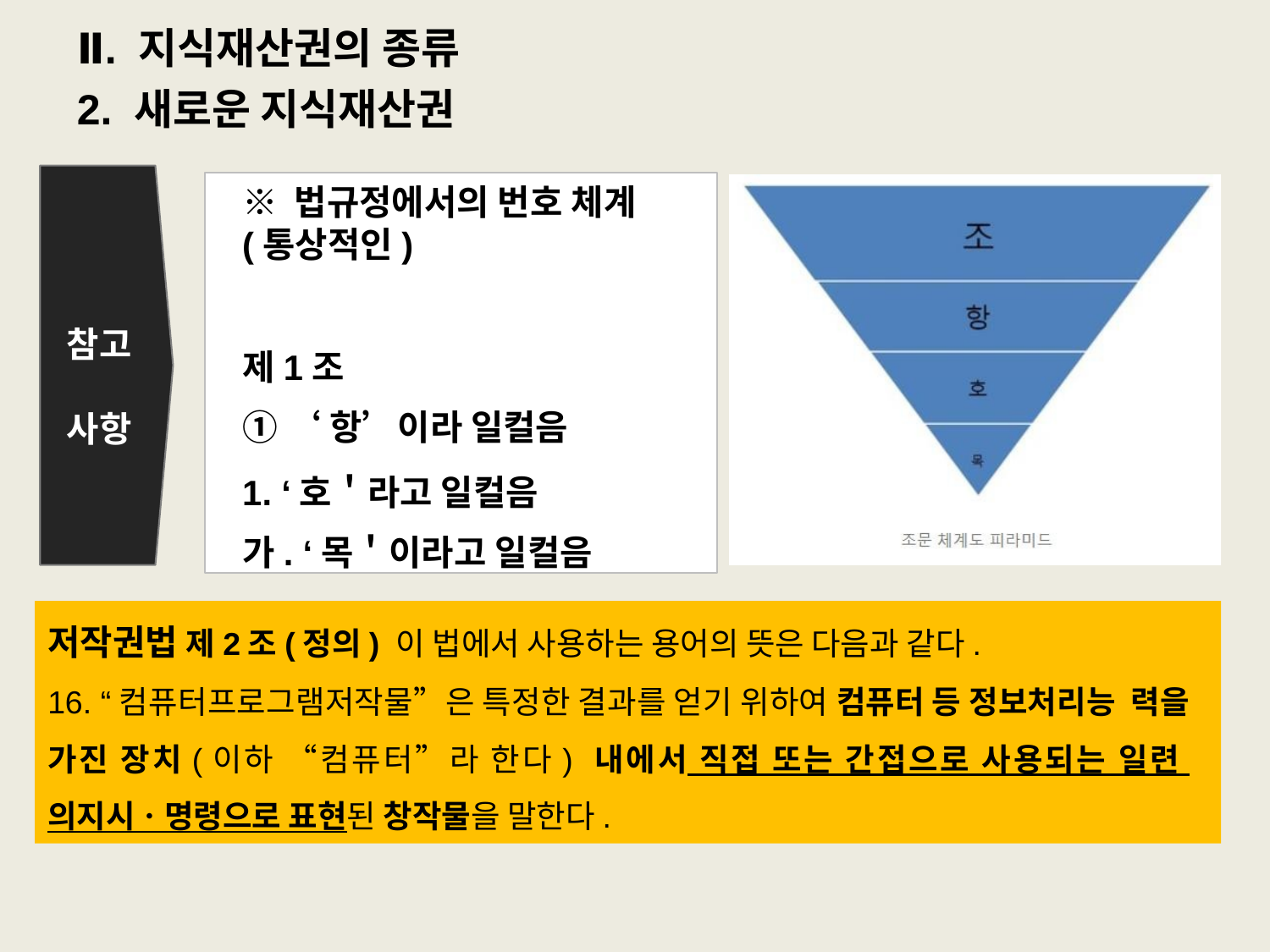

# Ⅱ. 지식재산권의 종류
2. 새로운 지식재산권

※ 법규정에서의 번호 체계
(통상적인)

제1조
① ‘항’이라 일컬음
1. ‘호＇라고 일컬음  가. ‘목＇이라고 일컬음

참고  사항
저작권법 제2조(정의) 이 법에서 사용하는 용어의 뜻은 다음과 같다.
16. “컴퓨터프로그램저작물”은 특정한 결과를 얻기 위하여 컴퓨터 등 정보처리능  력을 가진 장치(이하 “컴퓨터”라 한다) 내에서 직접 또는 간접으로 사용되는 일련  의지시ㆍ명령으로 표현된 창작물을 말한다.